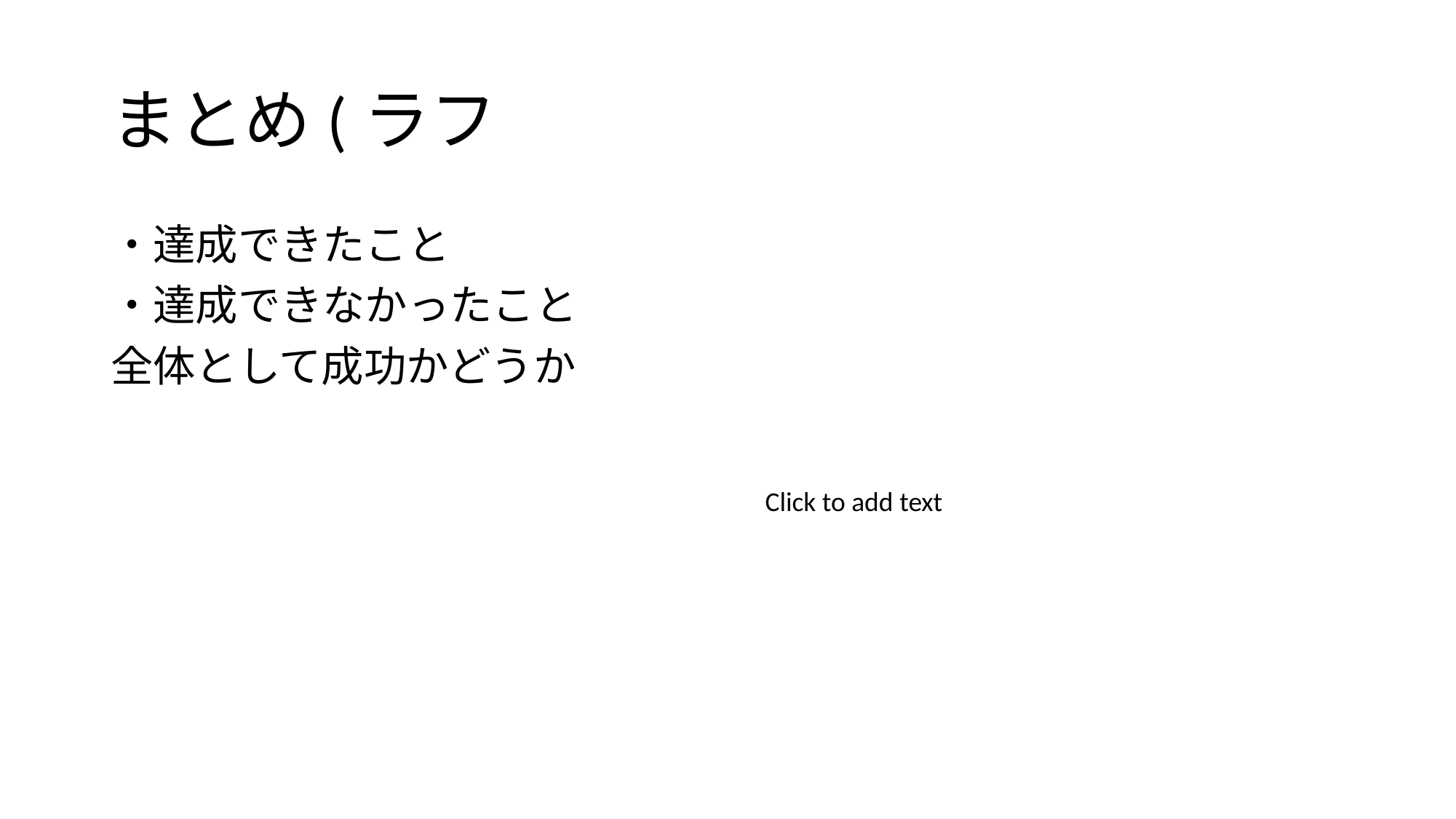

# まとめ(ラフ
・達成できたこと
・達成できなかったこと
全体として成功かどうか
Click to add text